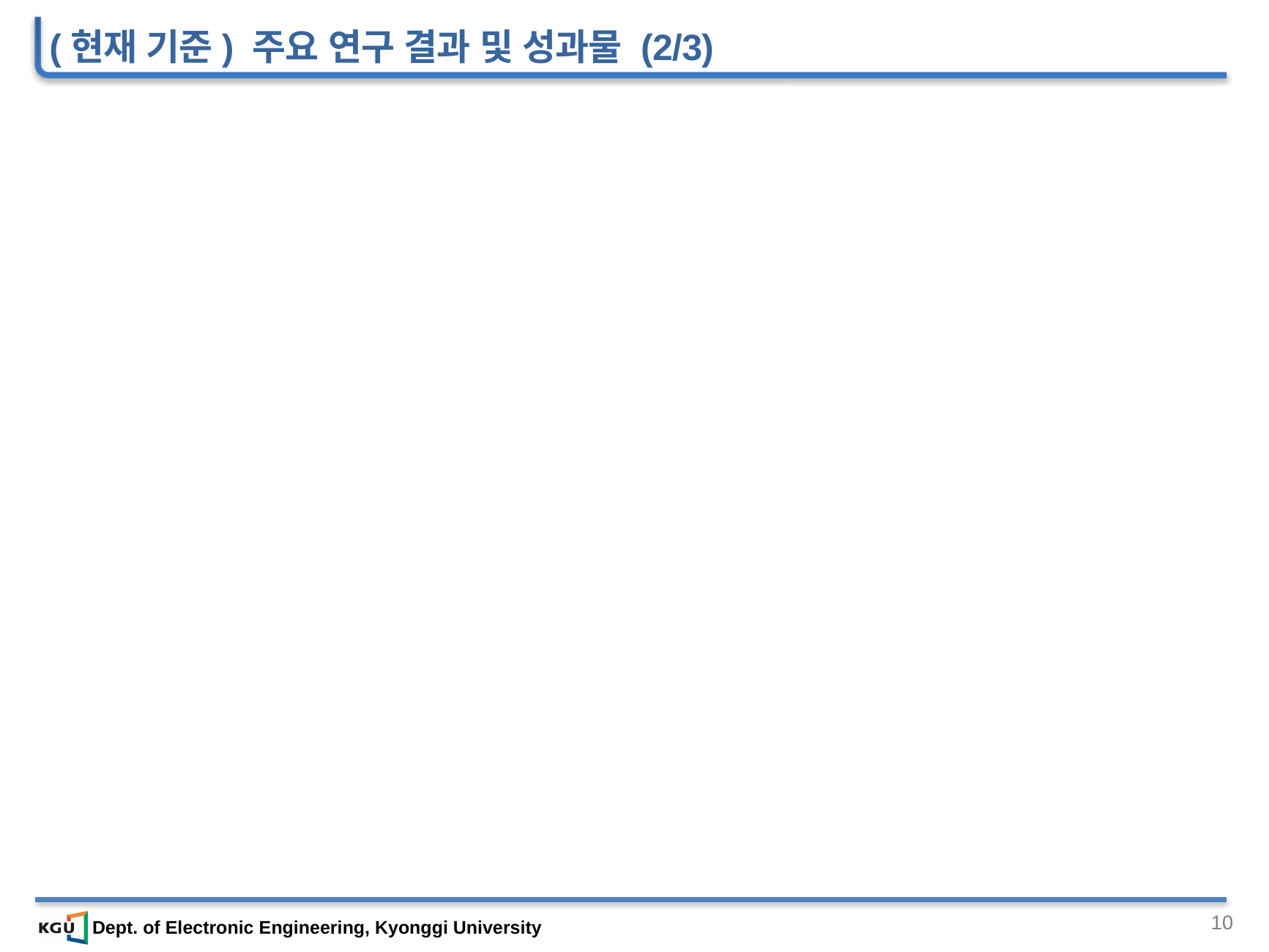

(현재 기준) 주요 연구 결과 및 성과물 (2/3)